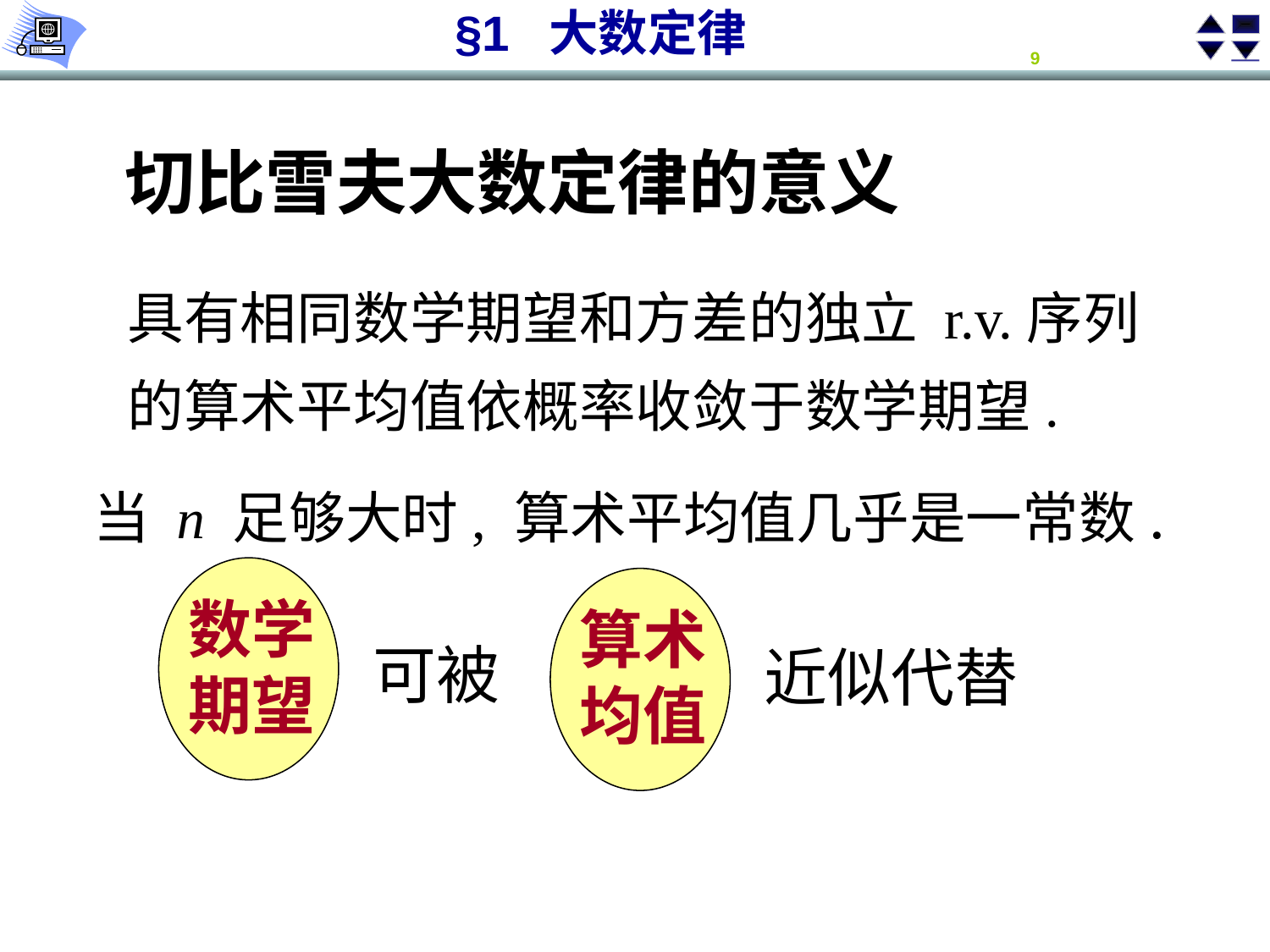

切比雪夫大数定律的意义
具有相同数学期望和方差的独立 r.v.序列的算术平均值依概率收敛于数学期望.
当 n 足够大时, 算术平均值几乎是一常数.

数学
期望

算术
均值
可被
近似代替